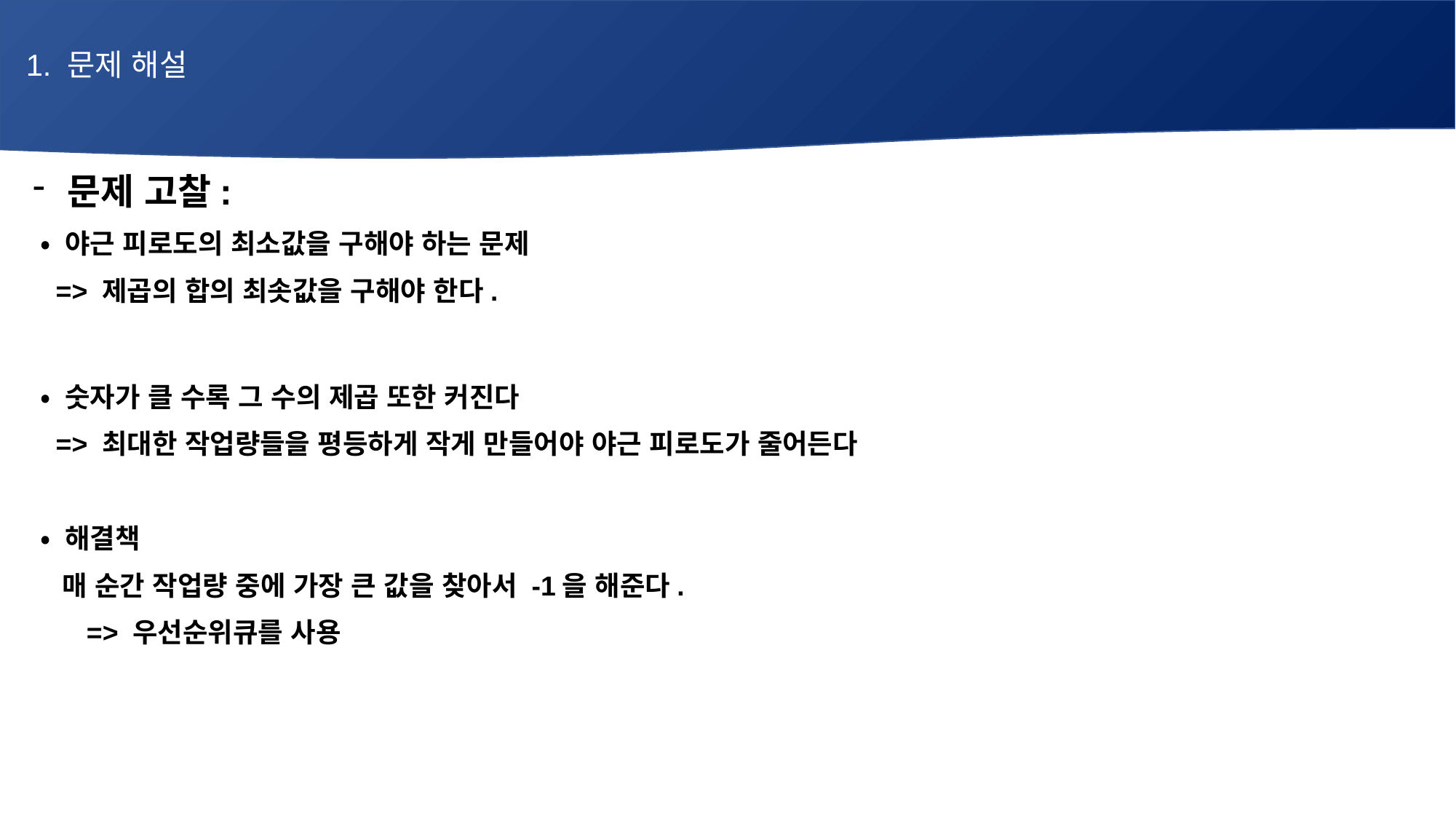

1. 문제 해설
문제 고찰:
 • 야근 피로도의 최소값을 구해야 하는 문제
   => 제곱의 합의 최솟값을 구해야 한다.

 • 숫자가 클 수록 그 수의 제곱 또한 커진다
   => 최대한 작업량들을 평등하게 작게 만들어야 야근 피로도가 줄어든다

 • 해결책
   매 순간 작업량 중에 가장 큰 값을 찾아서 -1을 해준다.
       => 우선순위큐를 사용